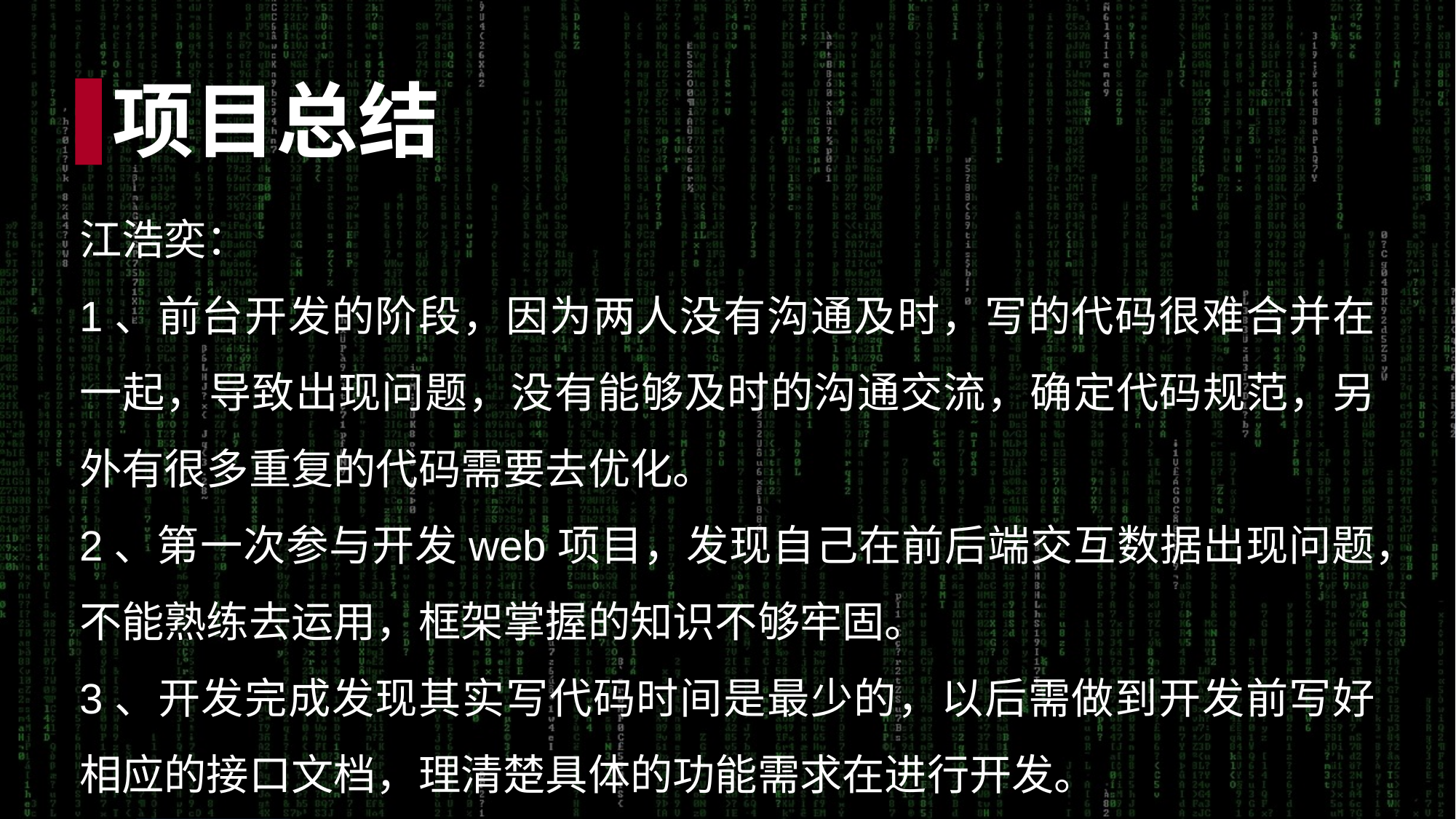

项目总结

江浩奕：
1、前台开发的阶段，因为两人没有沟通及时，写的代码很难合并在一起，导致出现问题，没有能够及时的沟通交流，确定代码规范，另外有很多重复的代码需要去优化。
2、第一次参与开发web项目，发现自己在前后端交互数据出现问题，不能熟练去运用，框架掌握的知识不够牢固。
3、开发完成发现其实写代码时间是最少的，以后需做到开发前写好相应的接口文档，理清楚具体的功能需求在进行开发。